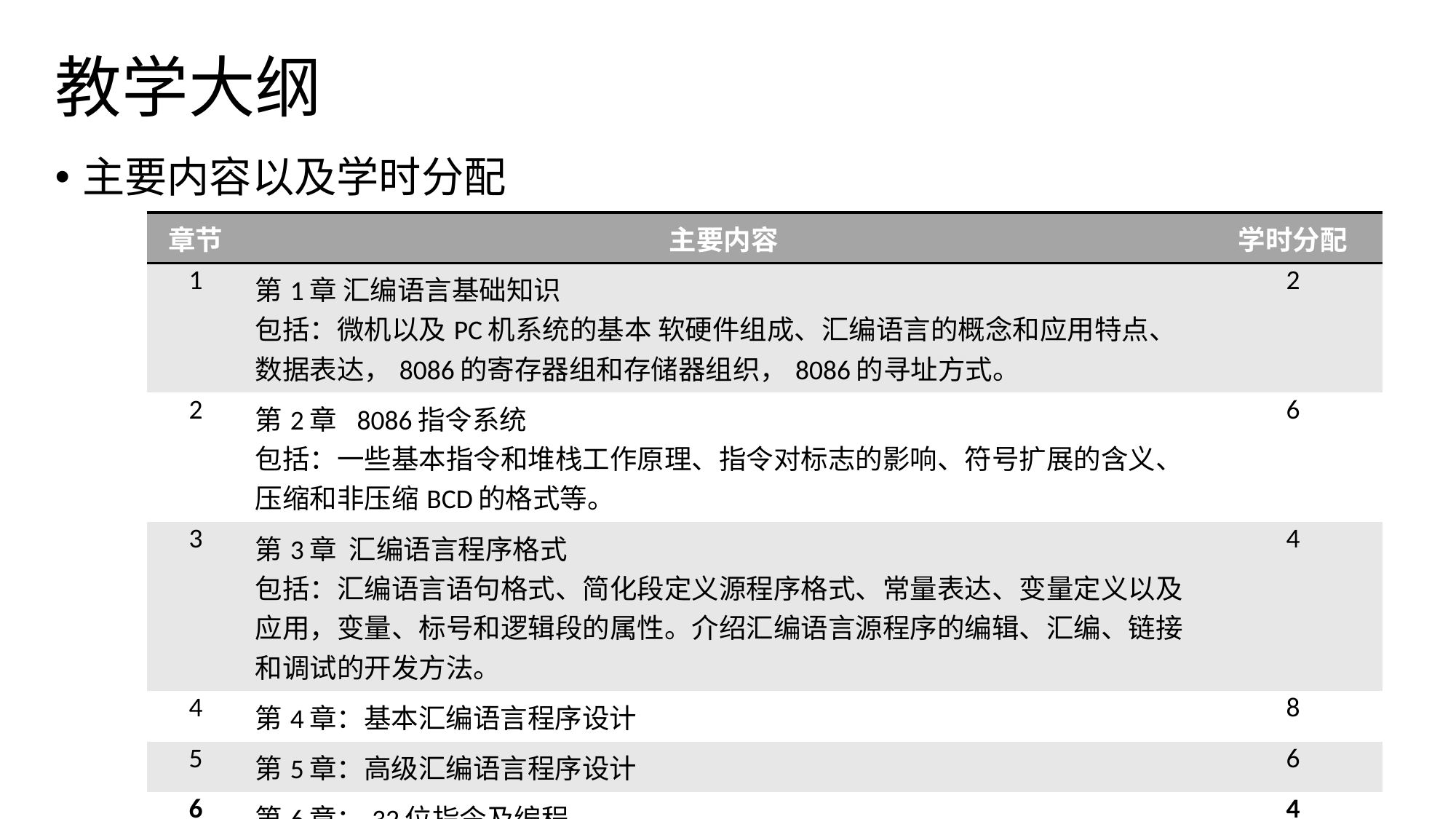

# 教学大纲
主要内容以及学时分配
| 章节 | 主要内容 | 学时分配 |
| --- | --- | --- |
| 1 | 第1章 汇编语言基础知识 包括：微机以及PC机系统的基本 软硬件组成、汇编语言的概念和应用特点、数据表达，8086的寄存器组和存储器组织，8086的寻址方式。 | 2 |
| 2 | 第2章 8086指令系统 包括：一些基本指令和堆栈工作原理、指令对标志的影响、符号扩展的含义、压缩和非压缩BCD的格式等。 | 6 |
| 3 | 第3章 汇编语言程序格式 包括：汇编语言语句格式、简化段定义源程序格式、常量表达、变量定义以及应用，变量、标号和逻辑段的属性。介绍汇编语言源程序的编辑、汇编、链接和调试的开发方法。 | 4 |
| 4 | 第4章：基本汇编语言程序设计 | 8 |
| 5 | 第5章：高级汇编语言程序设计 | 6 |
| 6 | 第6章：32位指令及编程 | 4 |